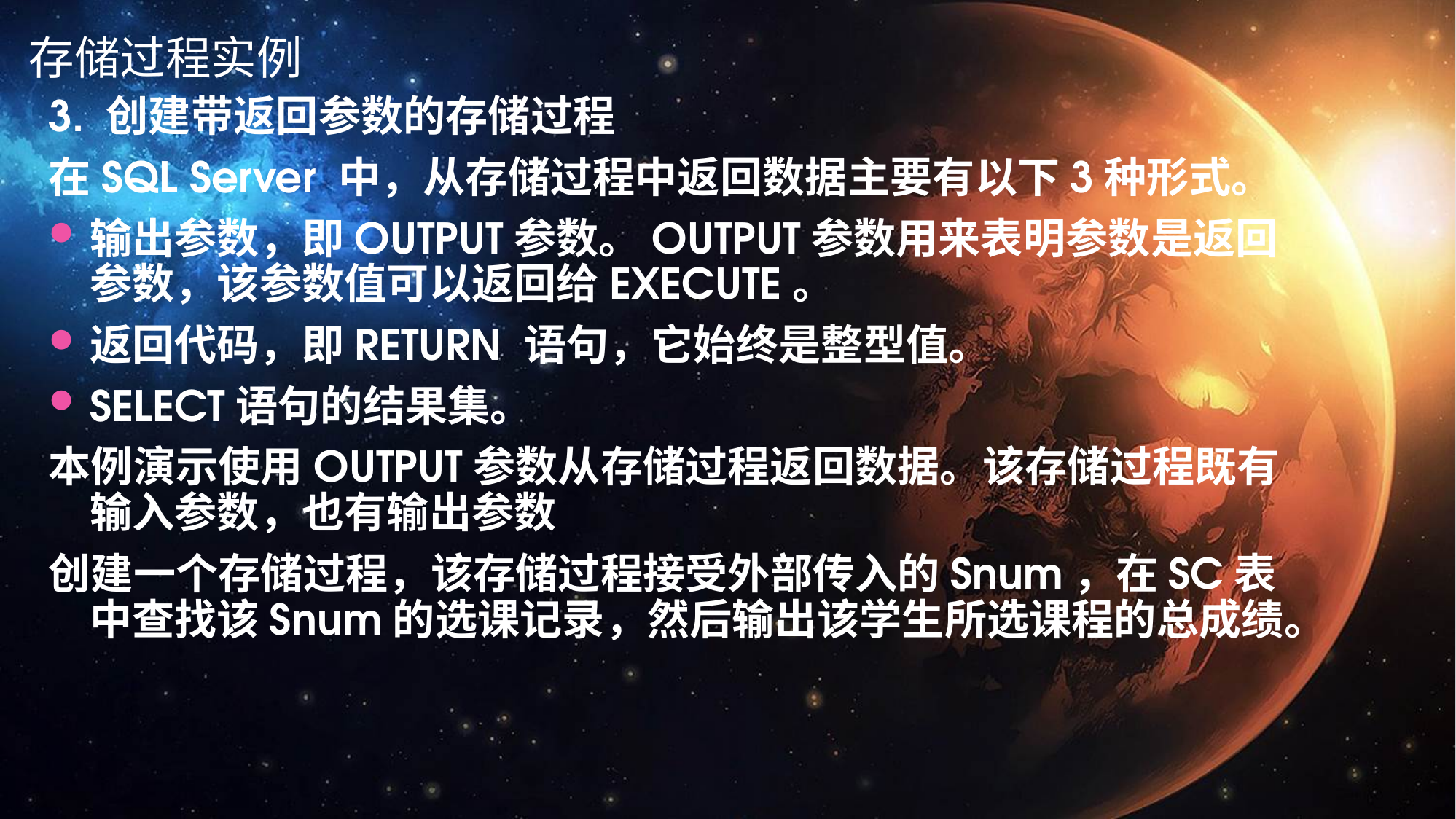

存储过程实例
3. 创建带返回参数的存储过程
在SQL Server 中，从存储过程中返回数据主要有以下3种形式。
输出参数，即OUTPUT参数。OUTPUT参数用来表明参数是返回参数，该参数值可以返回给EXECUTE。
返回代码，即RETURN 语句，它始终是整型值。
SELECT语句的结果集。
本例演示使用OUTPUT参数从存储过程返回数据。该存储过程既有输入参数，也有输出参数
创建一个存储过程，该存储过程接受外部传入的Snum，在SC表中查找该Snum的选课记录，然后输出该学生所选课程的总成绩。